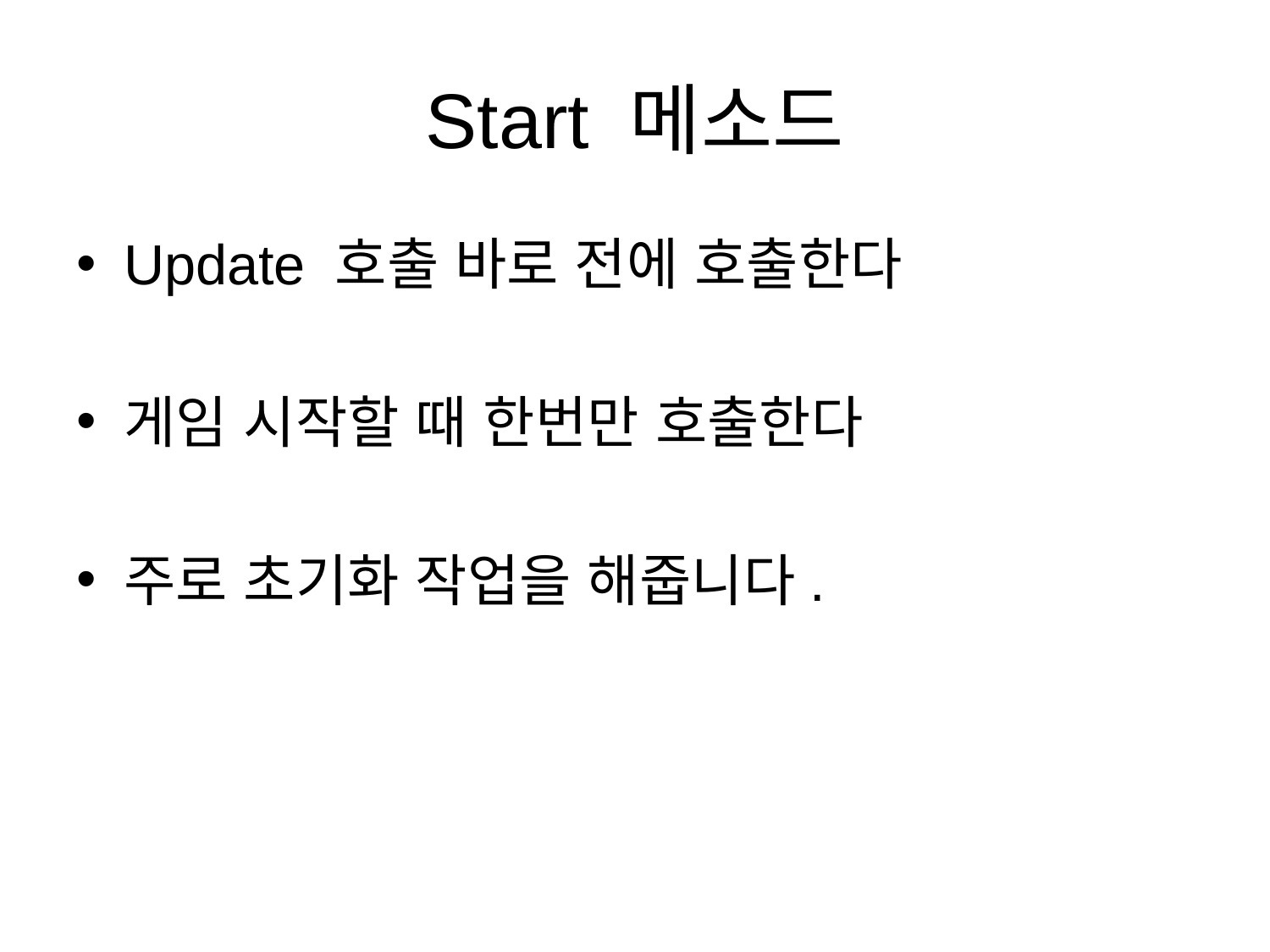

# Start 메소드
Update 호출 바로 전에 호출한다

게임 시작할 때 한번만 호출한다

주로 초기화 작업을 해줍니다.